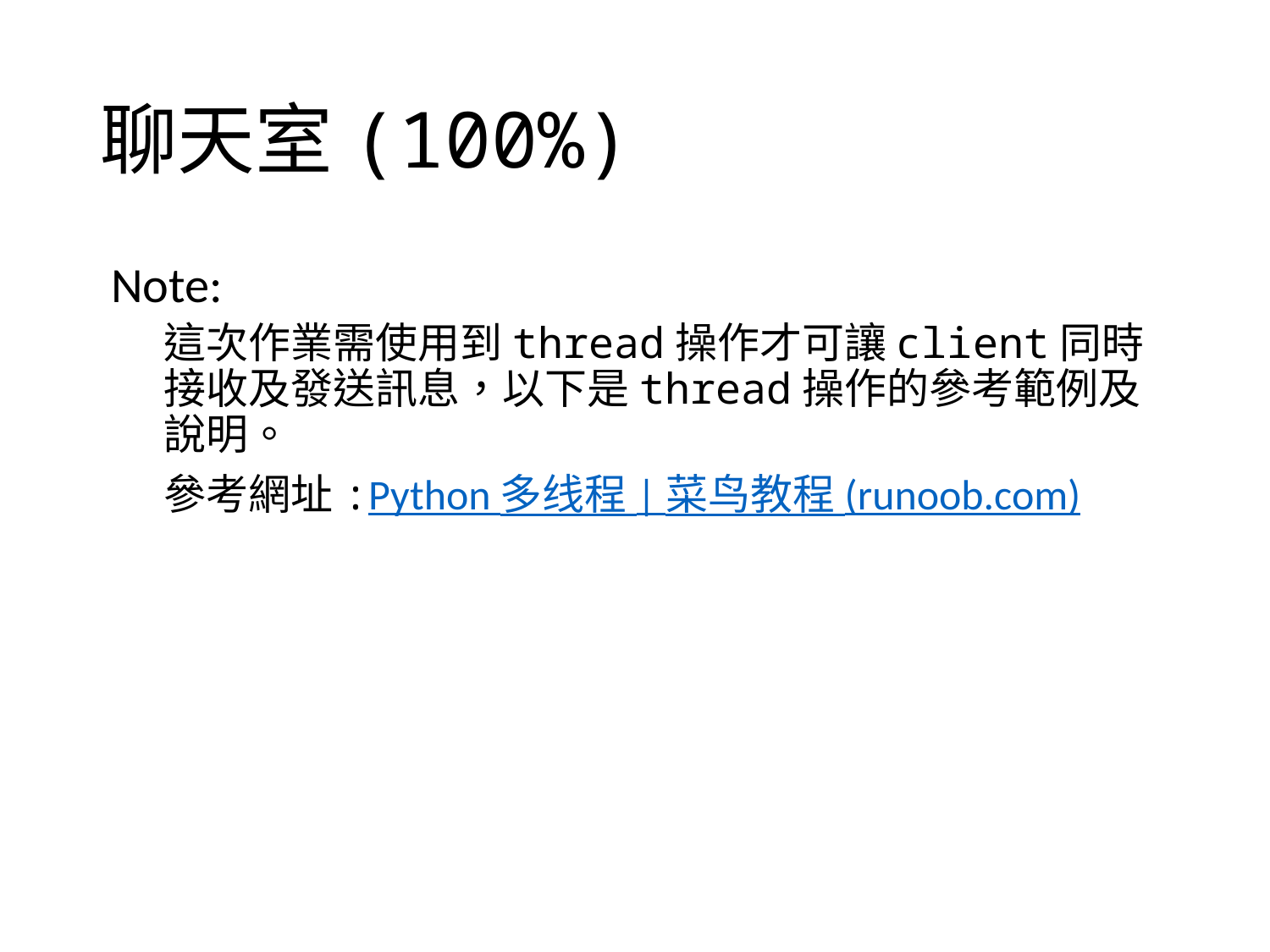

# 聊天室(100%)
 Note:
這次作業需使用到thread操作才可讓client同時接收及發送訊息，以下是thread操作的參考範例及說明。
參考網址:Python 多线程 | 菜鸟教程 (runoob.com)